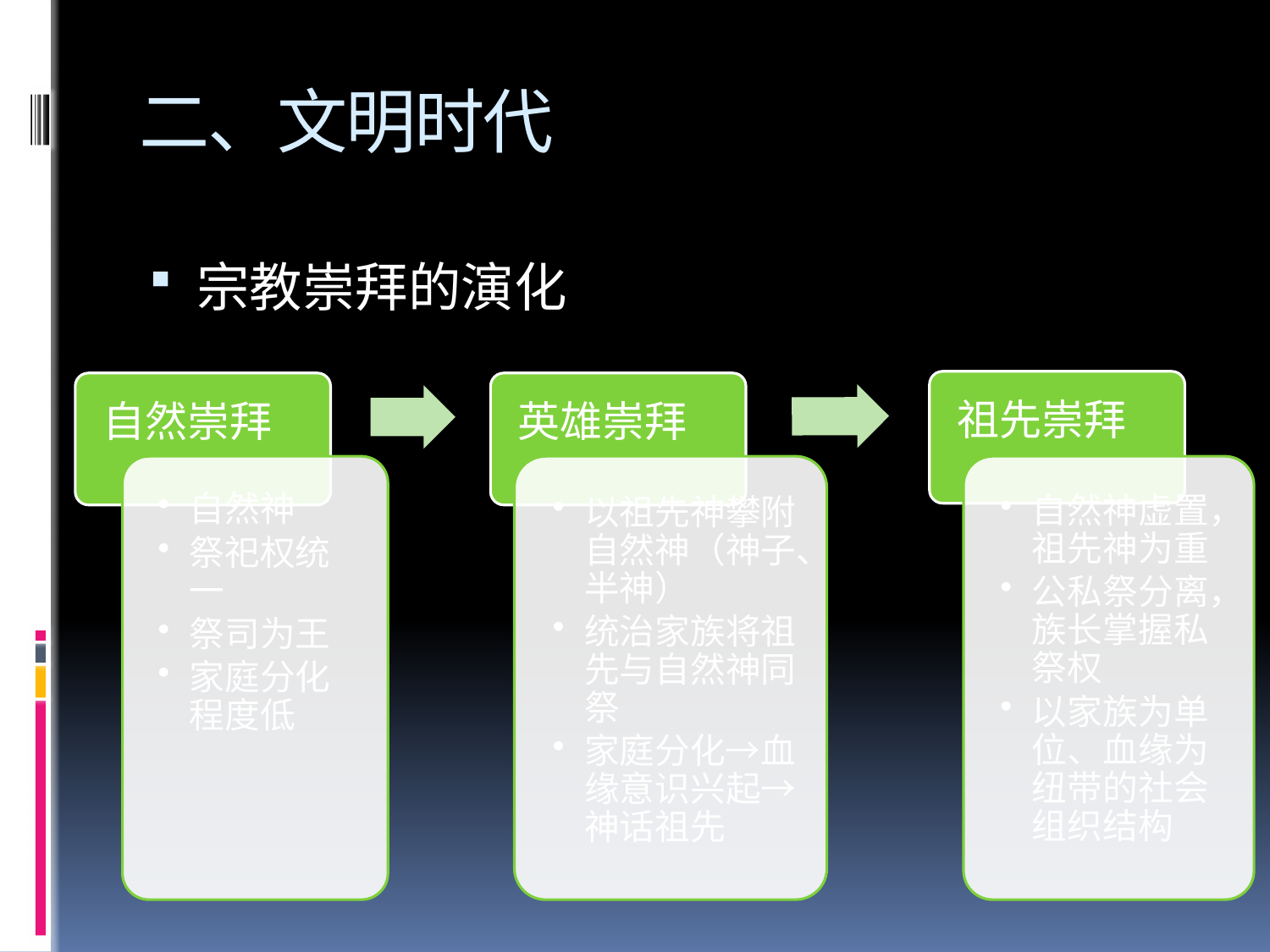

# 二、文明时代
宗教崇拜的演化

自然崇拜
自然神
祭祀权统一
祭司为王
家庭分化程度低

英雄崇拜
以祖先神攀附自然神（神子、半神）
统治家族将祖先与自然神同祭
家庭分化→血缘意识兴起→神话祖先

祖先崇拜
自然神虚置，祖先神为重
公私祭分离，族长掌握私祭权
以家族为单位、血缘为纽带的社会组织结构